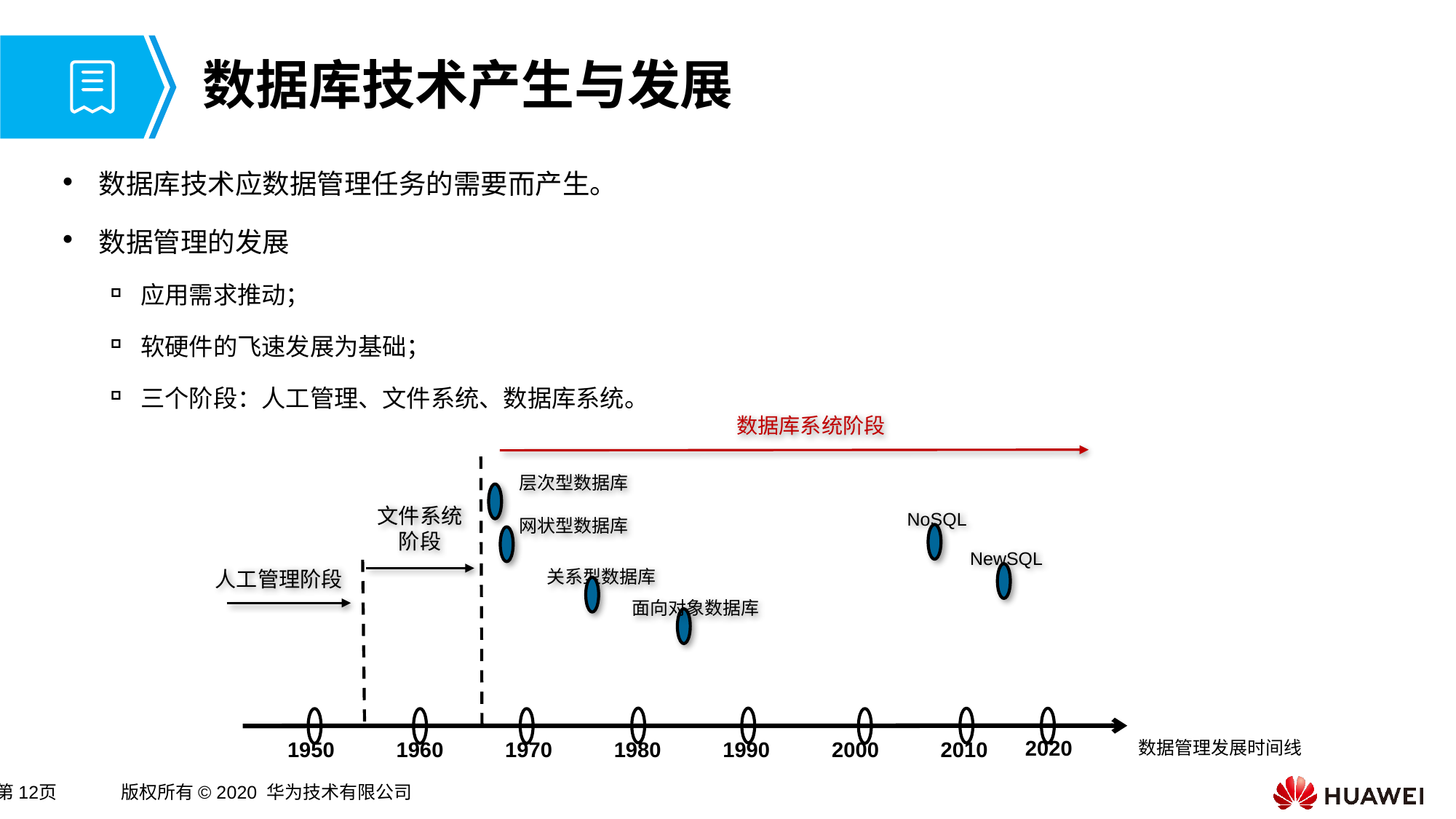

# 数据库技术产生与发展
数据库技术应数据管理任务的需要而产生。
数据管理的发展
应用需求推动；
软硬件的飞速发展为基础；
三个阶段：人工管理、文件系统、数据库系统。

Text
Text
Text
Text
Text
Text
Text
Text
Text
Text
Text
Text
Text
Text
Text
Text
Text
Text
Text
Text
Text
Text
Text
Text
Text
Text
Text
Text
Text
Text
Text
Text
Text
Text
Text
Text
Text
Text
Text
Text
Text
Text
Text
Text
Text
Text
数据库系统阶段

层次型数据库

文件系统
阶段
NoSQL
网状型数据库

NewSQL

关系型数据库

人工管理阶段

面向对象数据库

2020
1950
1960
1970
1980
1990
2000
2010
数据管理发展时间线